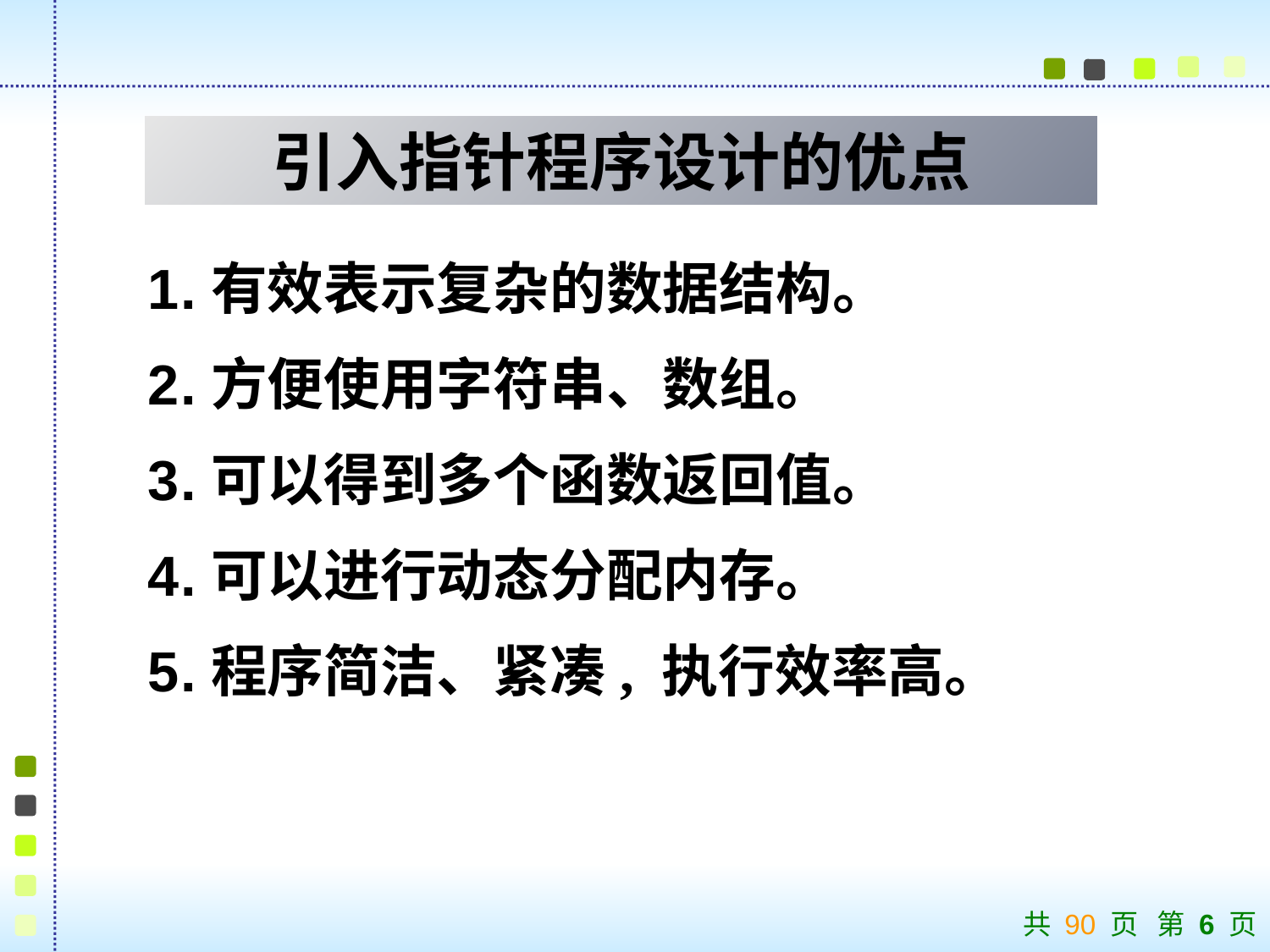

引入指针程序设计的优点
有效表示复杂的数据结构。
方便使用字符串、数组。
可以得到多个函数返回值。
可以进行动态分配内存。
程序简洁、紧凑, 执行效率高。

共 90 页   第 6 页